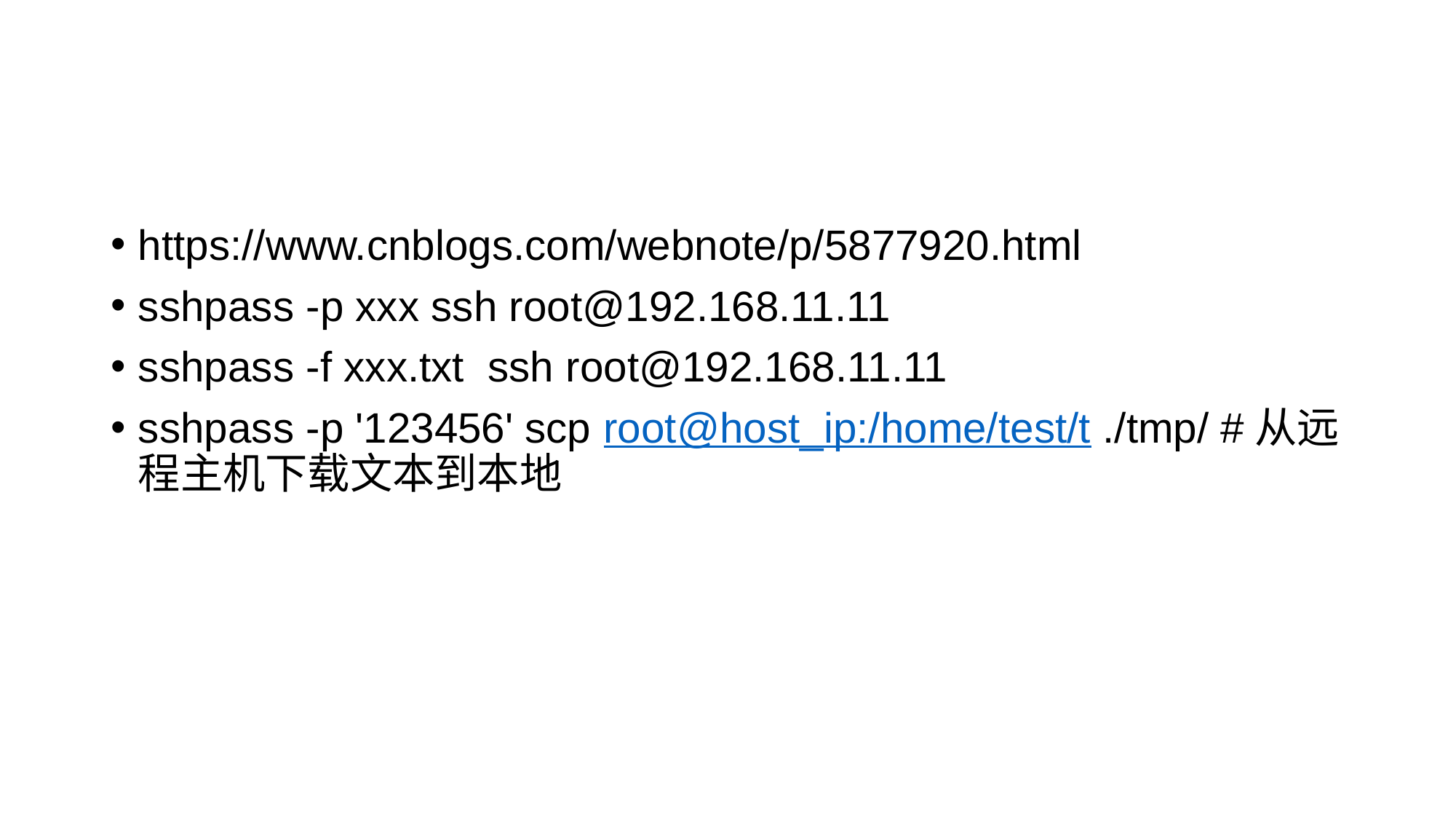

#
https://www.cnblogs.com/webnote/p/5877920.html
sshpass -p xxx ssh root@192.168.11.11
sshpass -f xxx.txt  ssh root@192.168.11.11
sshpass -p '123456' scp root@host_ip:/home/test/t ./tmp/ #从远程主机下载文本到本地